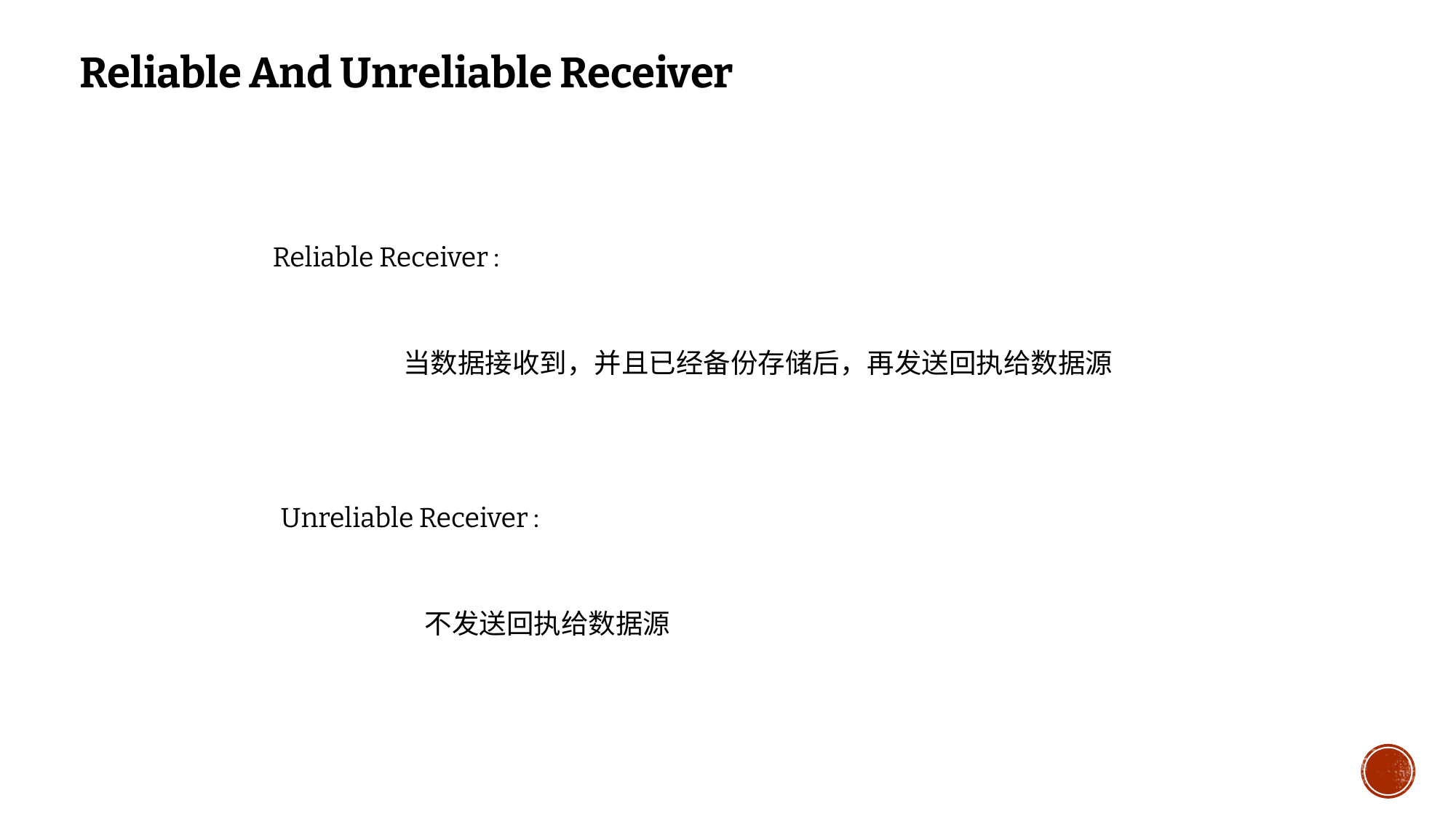

Reliable And Unreliable Receiver
Reliable Receiver :
当数据接收到，并且已经备份存储后，再发送回执给数据源
Unreliable Receiver :
不发送回执给数据源